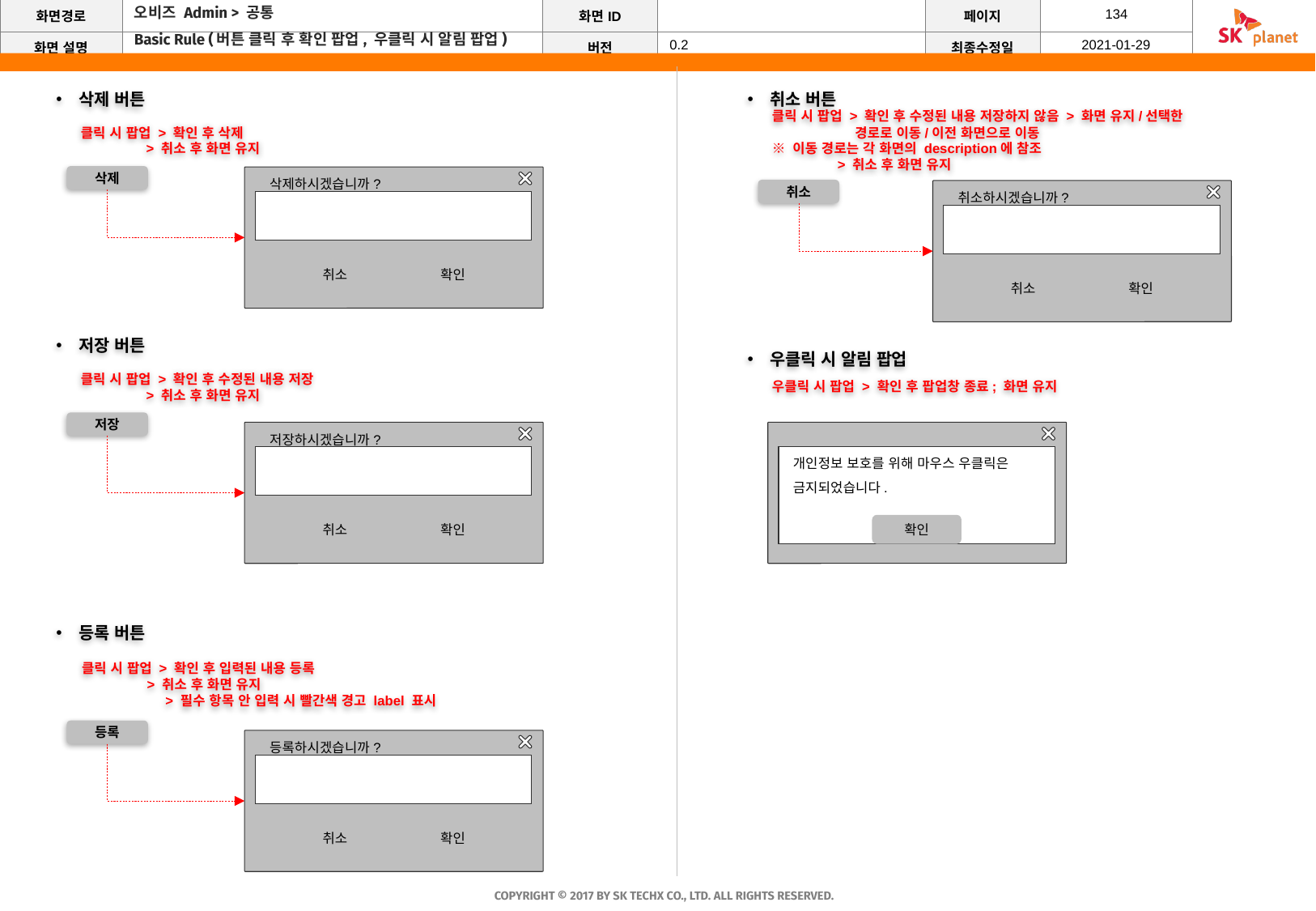

오비즈 Admin > 공통
Basic Rule (버튼 클릭 후 확인 팝업, 우클릭 시 알림 팝업)
취소 버튼
삭제 버튼
클릭 시 팝업 > 확인 후 수정된 내용 저장하지 않음 > 화면 유지/선택한 경로로 이동/이전 화면으로 이동
※ 이동 경로는 각 화면의 description에 참조
                 > 취소 후 화면 유지
클릭 시 팝업 > 확인 후 삭제
                 > 취소 후 화면 유지
삭제

삭제하시겠습니까?
취소
확인
취소

취소하시겠습니까?
취소
확인
저장 버튼
우클릭 시 알림 팝업
우클릭 시 팝업 > 확인 후 팝업창 종료; 화면 유지
클릭 시 팝업 > 확인 후 수정된 내용 저장
                 > 취소 후 화면 유지
저장

개인정보 보호를 위해 마우스 우클릭은 금지되었습니다.
확인

저장하시겠습니까?
취소
확인
등록 버튼
클릭 시 팝업 > 확인 후 입력된 내용 등록
                 > 취소 후 화면 유지
> 필수 항목 안 입력 시 빨간색 경고 label 표시
등록

등록하시겠습니까?
취소
확인